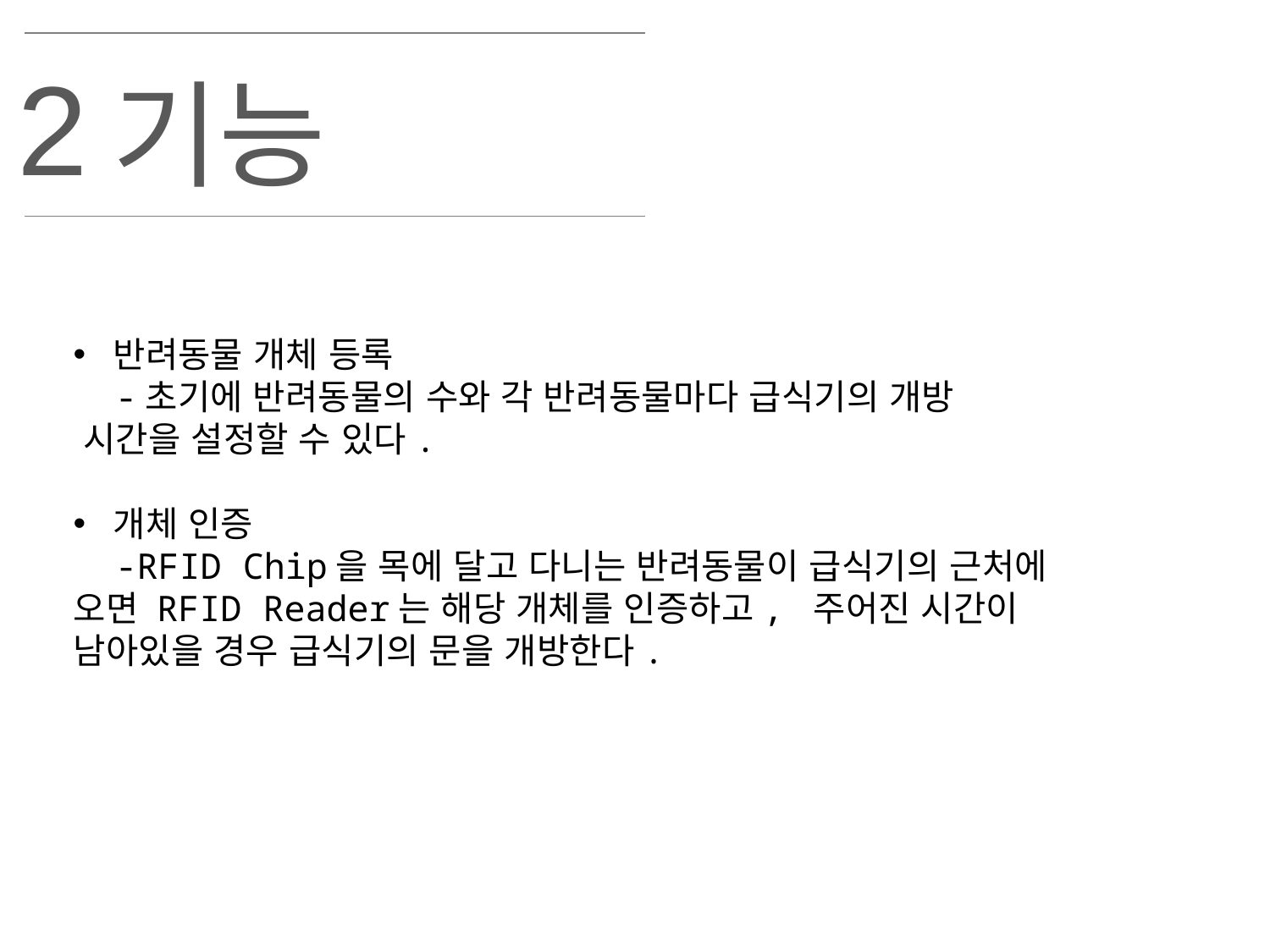

2
기능
반려동물 개체 등록
  -초기에 반려동물의 수와 각 반려동물마다 급식기의 개방  	  시간을 설정할 수 있다.

개체 인증
  -RFID Chip을 목에 달고 다니는 반려동물이 급식기의 근처에 오면 RFID Reader는 해당 개체를 인증하고, 주어진 시간이 남아있을 경우 급식기의 문을 개방한다.